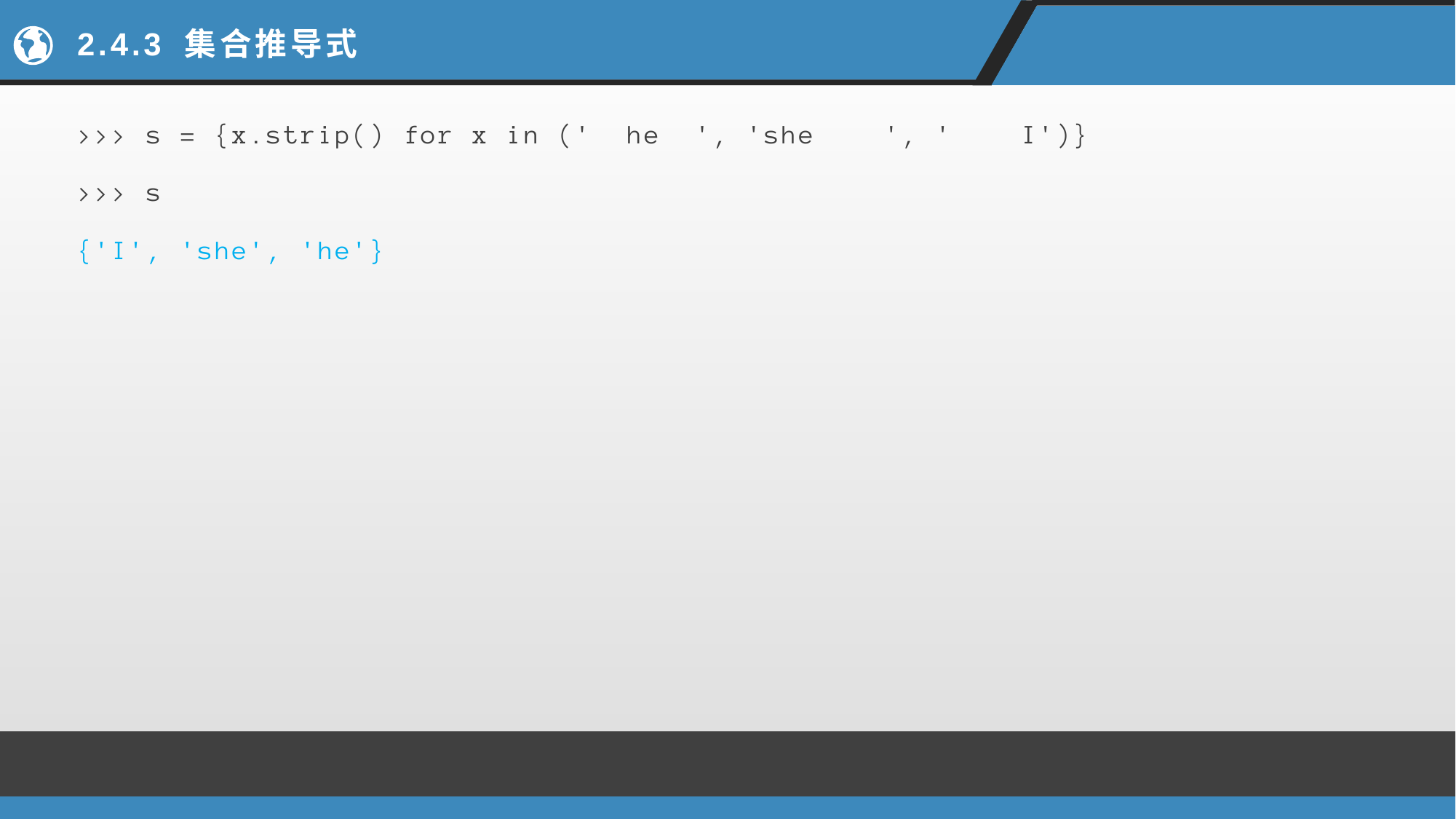

# 2.4.3 集合推导式

>>> s = {x.strip() for x in ('  he  ', 'she    ', '    I')}
>>> s
{'I', 'she', 'he'}